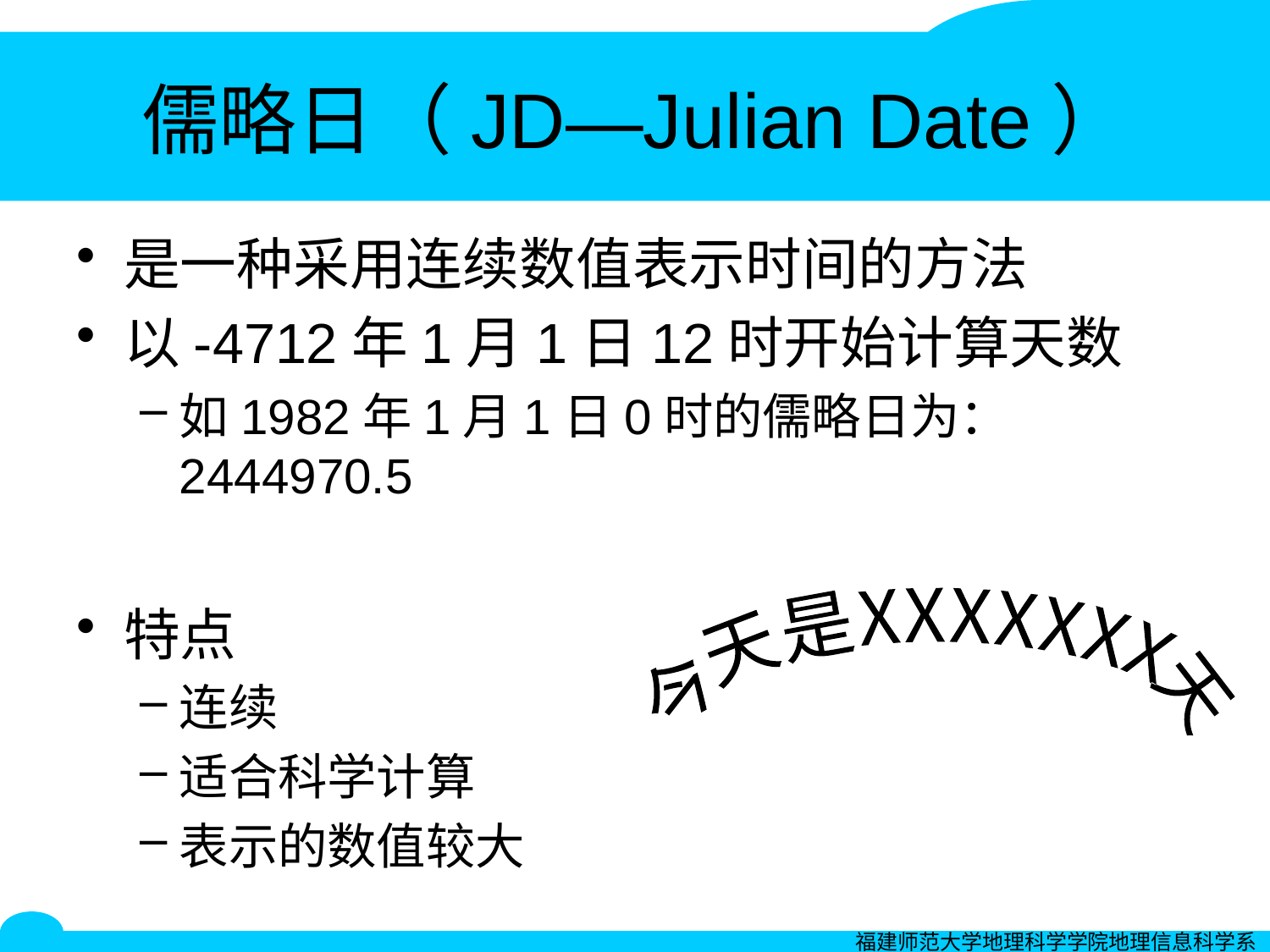

# 儒略日（JD—Julian Date）
是一种采用连续数值表示时间的方法
以-4712年1月1日12时开始计算天数
如1982年1月1日0时的儒略日为：2444970.5

特点
连续
适合科学计算
表示的数值较大
今天是XXXXXXX天